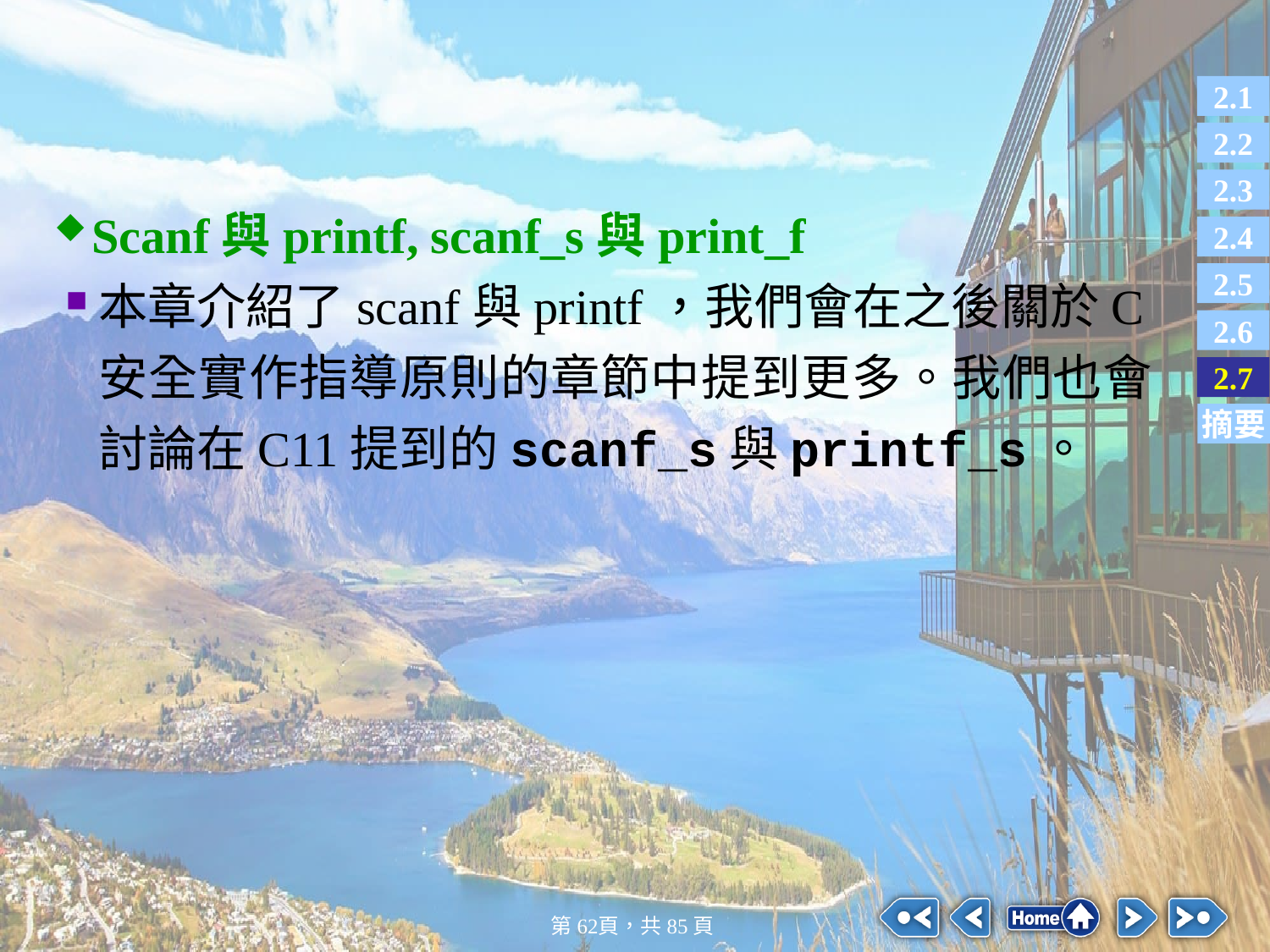

#
Scanf與printf, scanf_s與print_f
本章介紹了scanf與printf，我們會在之後關於C安全實作指導原則的章節中提到更多。我們也會討論在C11提到的scanf_s與printf_s。